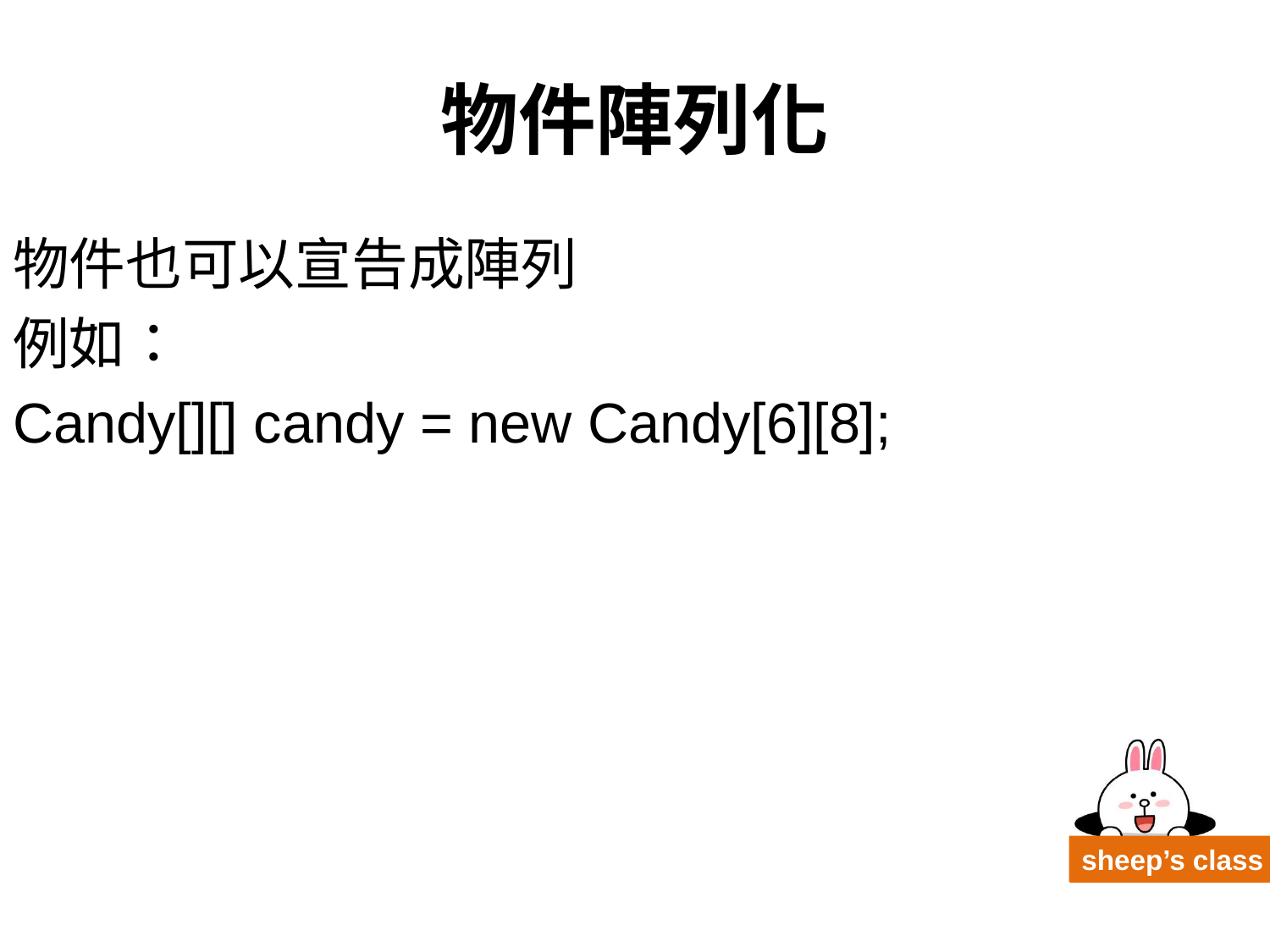

# 物件陣列化
物件也可以宣告成陣列
例如：
Candy[][] candy = new Candy[6][8];